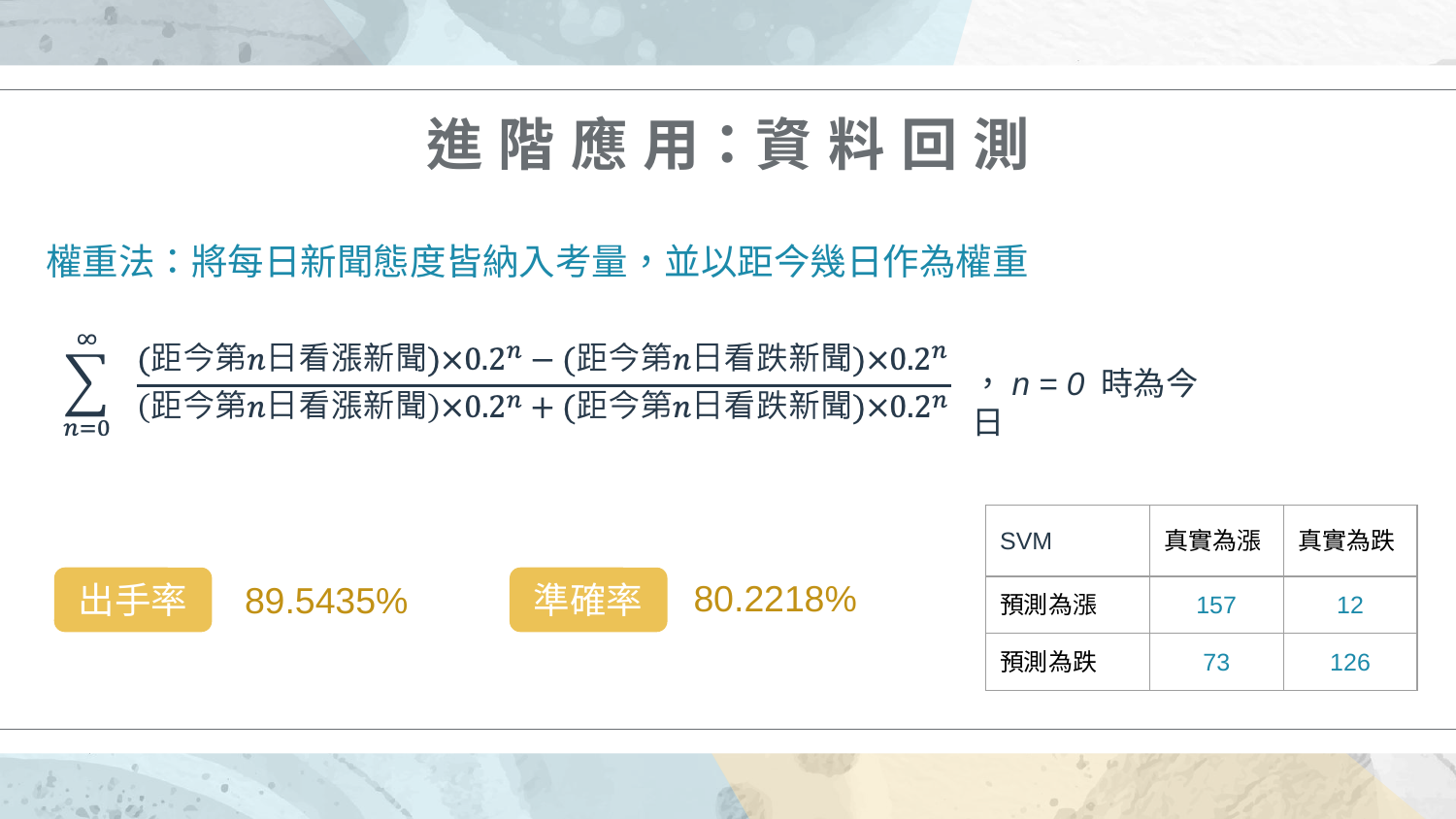

進 階 應 用：資 料 回 測
權重法：將每日新聞態度皆納入考量，並以距今幾日作為權重

，n = 0 時為今日
| SVM | 真實為漲 | 真實為跌 |
| --- | --- | --- |
| 預測為漲 | 157 | 12 |
| 預測為跌 | 73 | 126 |
出手率
準確率
80.2218%
89.5435%